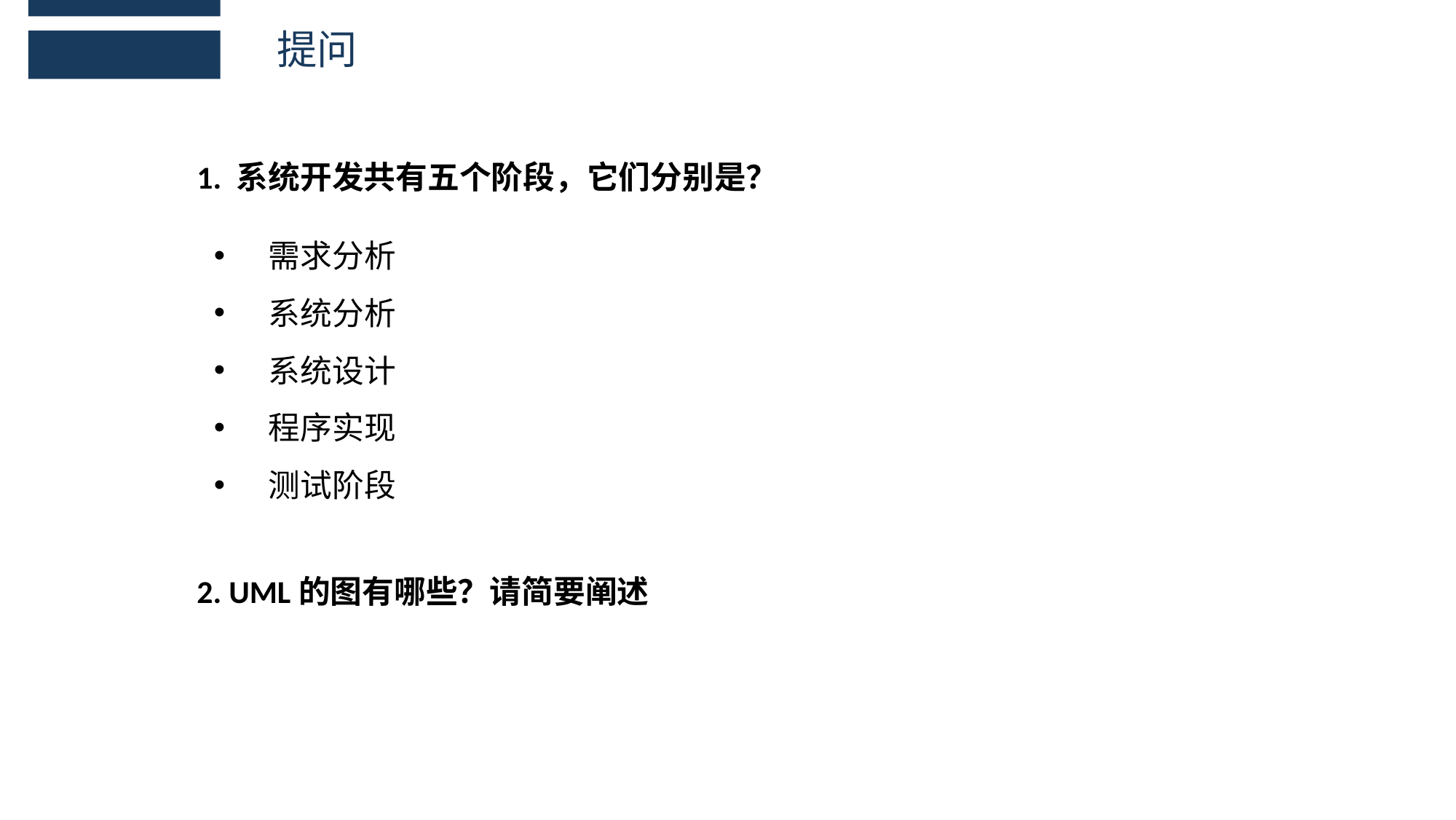

提问

1. 系统开发共有五个阶段，它们分别是？

需求分析
系统分析
系统设计
程序实现
测试阶段

2. UML的图有哪些？请简要阐述